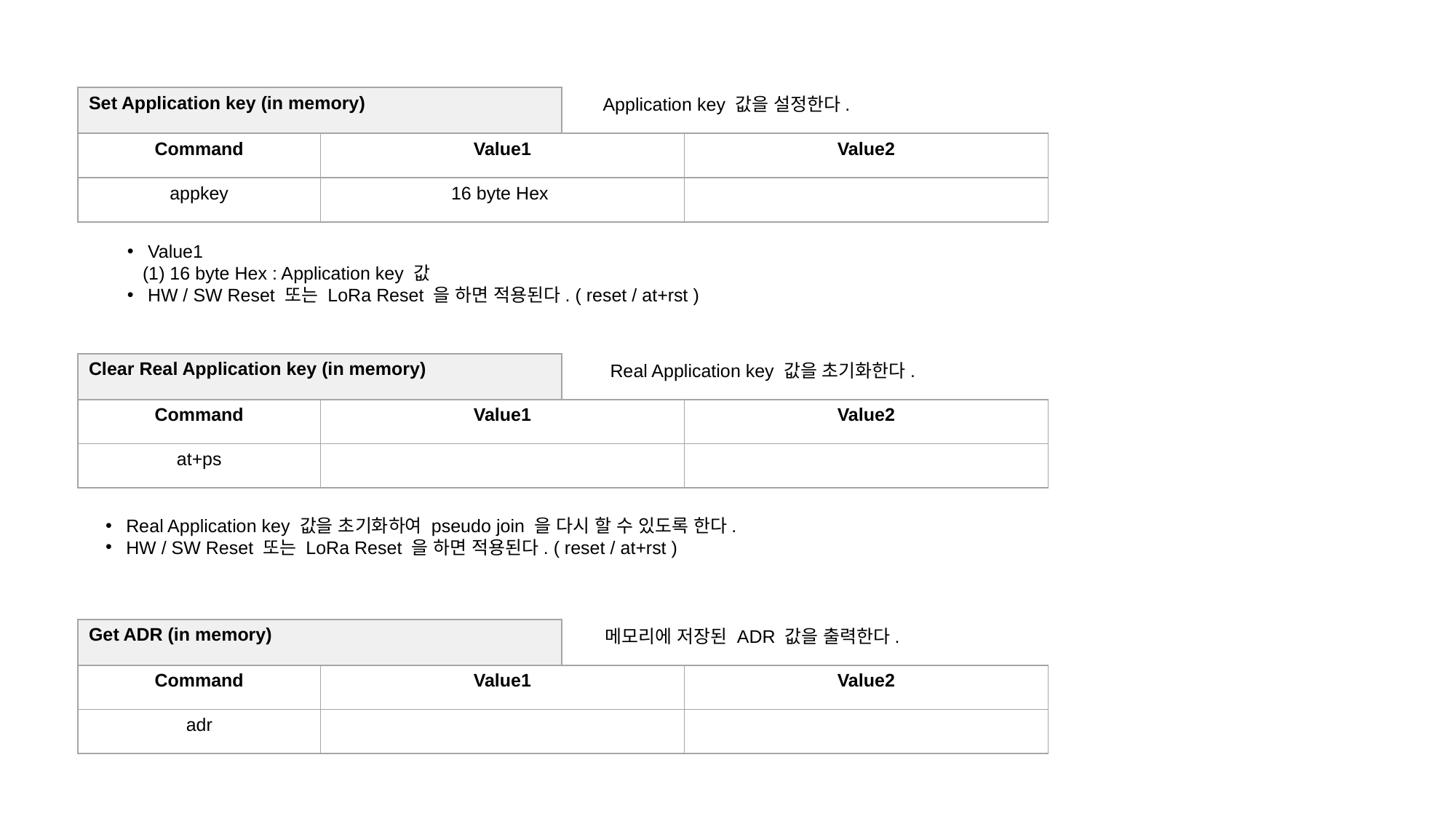

| Set Application key (in memory) |
| --- |
Application key 값을 설정한다.
| Command | Value1 | Value2 |
| --- | --- | --- |
| appkey | 16 byte Hex |  |
Value1
   (1) 16 byte Hex : Application key 값
HW / SW Reset 또는 LoRa Reset 을 하면 적용된다. ( reset / at+rst )
| Clear Real Application key (in memory) |
| --- |
 Real Application key 값을 초기화한다.
| Command | Value1 | Value2 |
| --- | --- | --- |
| at+ps |  |  |
Real Application key 값을 초기화하여 pseudo join 을 다시 할 수 있도록 한다.
HW / SW Reset 또는 LoRa Reset 을 하면 적용된다. ( reset / at+rst )
| Get ADR (in memory) |
| --- |
메모리에 저장된 ADR 값을 출력한다.
| Command | Value1 | Value2 |
| --- | --- | --- |
| adr |  |  |